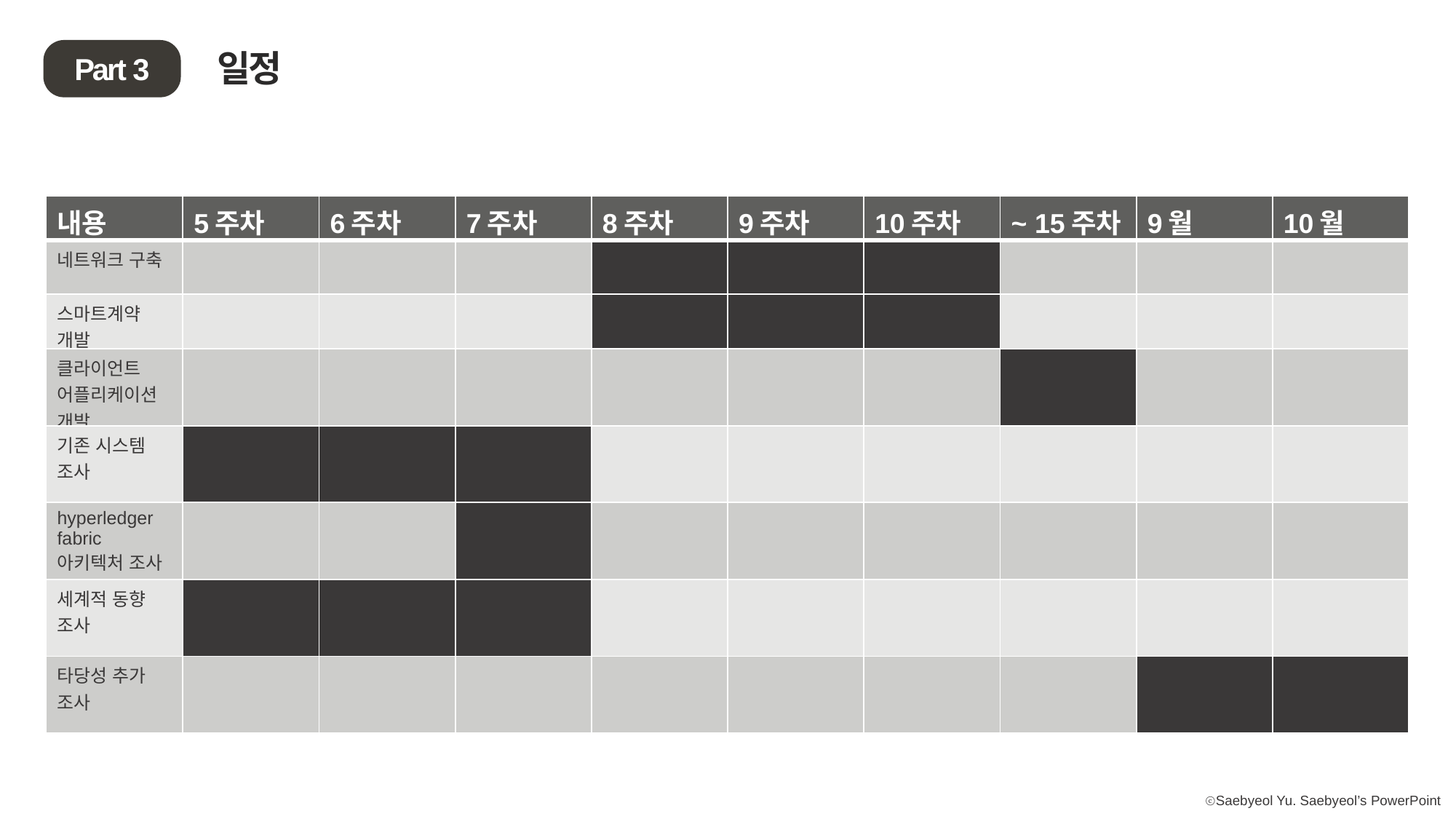

일정
Part 3
| 내용 | 5주차 | 6주차 | 7주차 | 8주차 | 9주차 | 10주차 | ~ 15주차 | 9월 | 10월 |
| --- | --- | --- | --- | --- | --- | --- | --- | --- | --- |
| 네트워크 구축 |  |  |  |  |  |  |  |  |  |
| 스마트계약 개발 |  |  |  |  |  |  |  |  |  |
| 클라이언트 어플리케이션 개발 |  |  |  |  |  |  |  |  |  |
| 기존 시스템 조사 |  |  |  |  |  |  |  |  |  |
| hyperledger fabric 아키텍처 조사 |  |  |  |  |  |  |  |  |  |
| 세계적 동향 조사 |  |  |  |  |  |  |  |  |  |
| 타당성 추가 조사 |  |  |  |  |  |  |  |  |  |
은행 어플리케이션 개발